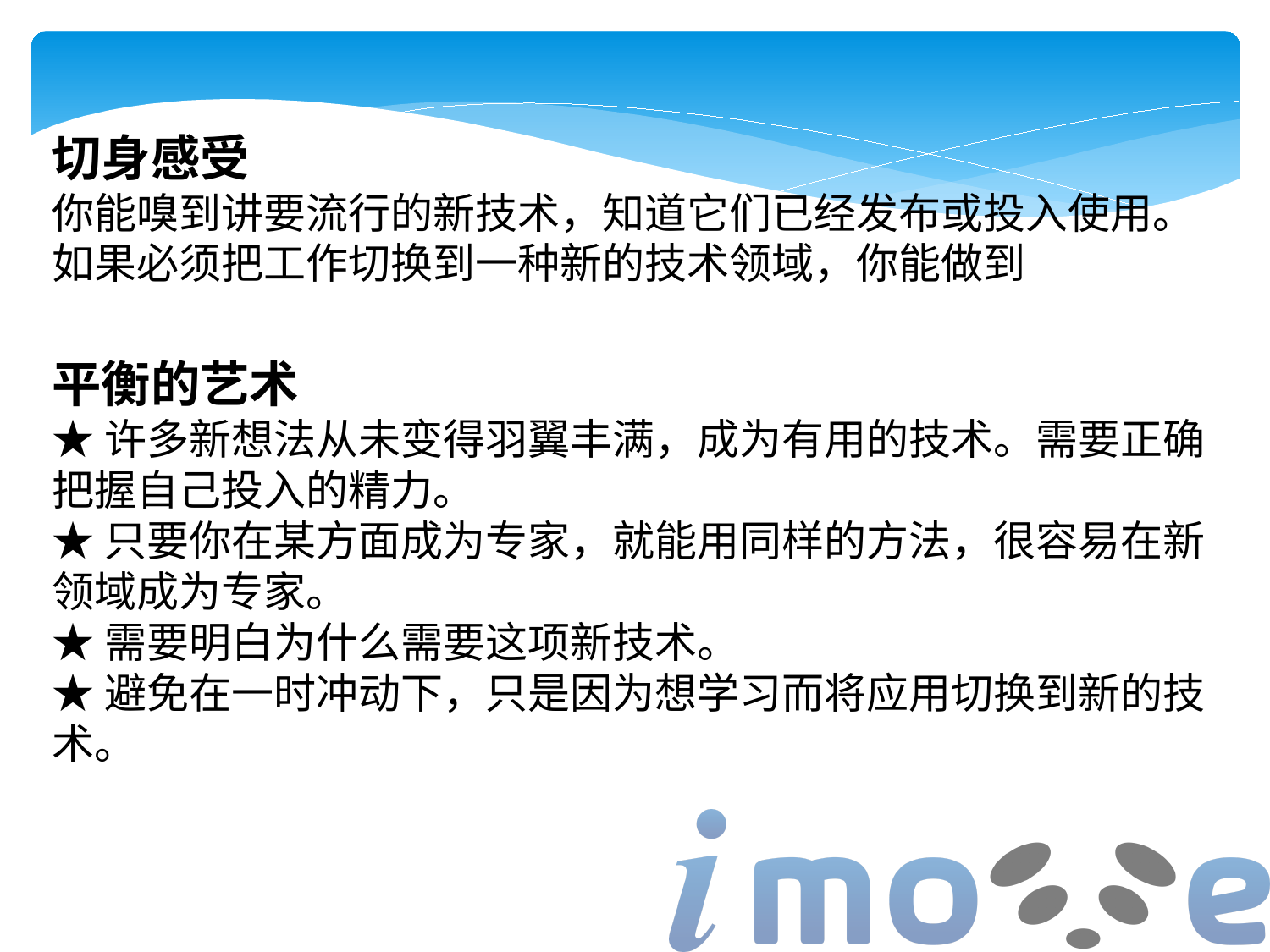

切身感受
你能嗅到讲要流行的新技术，知道它们已经发布或投入使用。如果必须把工作切换到一种新的技术领域，你能做到
平衡的艺术
★许多新想法从未变得羽翼丰满，成为有用的技术。需要正确把握自己投入的精力。
★只要你在某方面成为专家，就能用同样的方法，很容易在新领域成为专家。
★需要明白为什么需要这项新技术。
★避免在一时冲动下，只是因为想学习而将应用切换到新的技术。